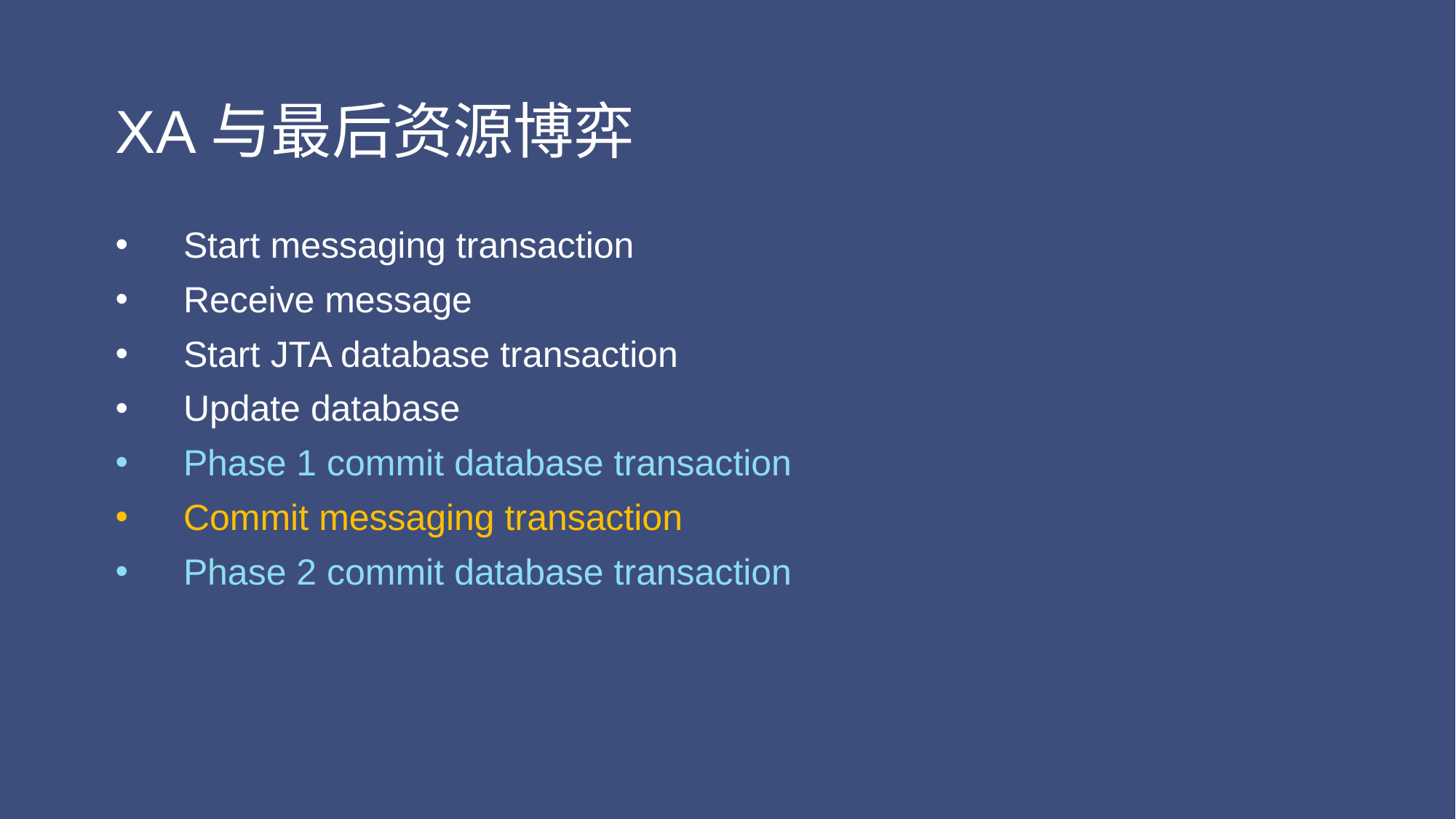

# XA与最后资源博弈
    Start messaging transaction
    Receive message
    Start JTA database transaction
    Update database
    Phase 1 commit database transaction
    Commit messaging transaction
    Phase 2 commit database transaction